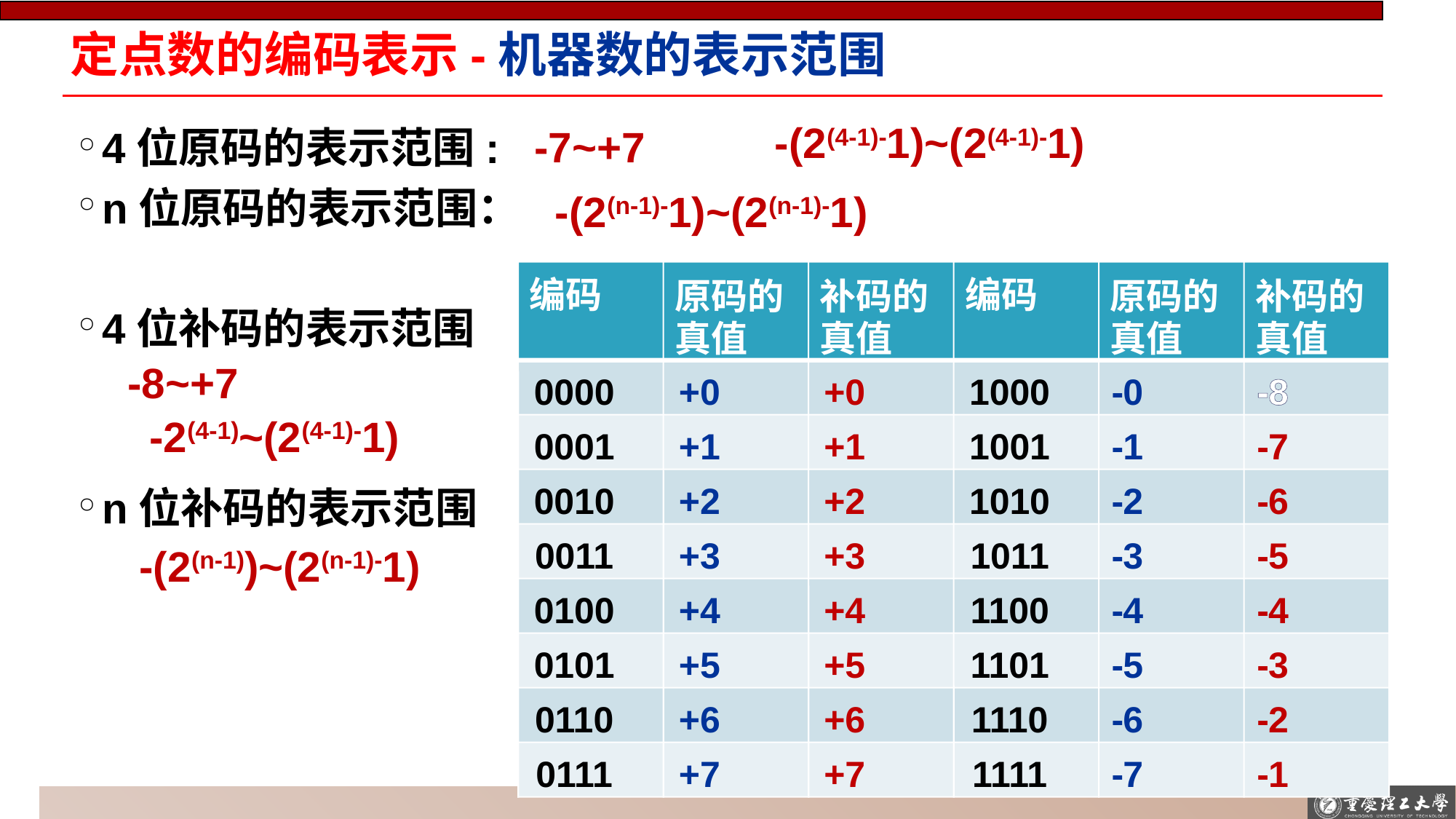

# 定点数的编码表示-机器数的表示范围
-(2(4-1)-1)~(2(4-1)-1)
-7~+7
4位原码的表示范围:
n位原码的表示范围：

4位补码的表示范围

n位补码的表示范围

-(2(n-1)-1)~(2(n-1)-1)

编码
编码
原码的
补码的
原码的
补码的
真值
真值
真值
真值
-8~+7

0000
+0
+0
1000
-
0
-
8
-2(4-1)~(2(4-1)-1)

0001
+1
+1
1001
-
1
-
7

0010
+2
+2
1010
-
2
-
6

0011
+3
+3
1011
-
3
-
5
-(2(n-1))~(2(n-1)-1)

0100
+4
+4
1100
-
4
-
4

0101
+5
+5
1101
-
5
-
3

0110
+6
+6
1110
-
6
-
2

0111
+7
+7
1111
-
7
-
1